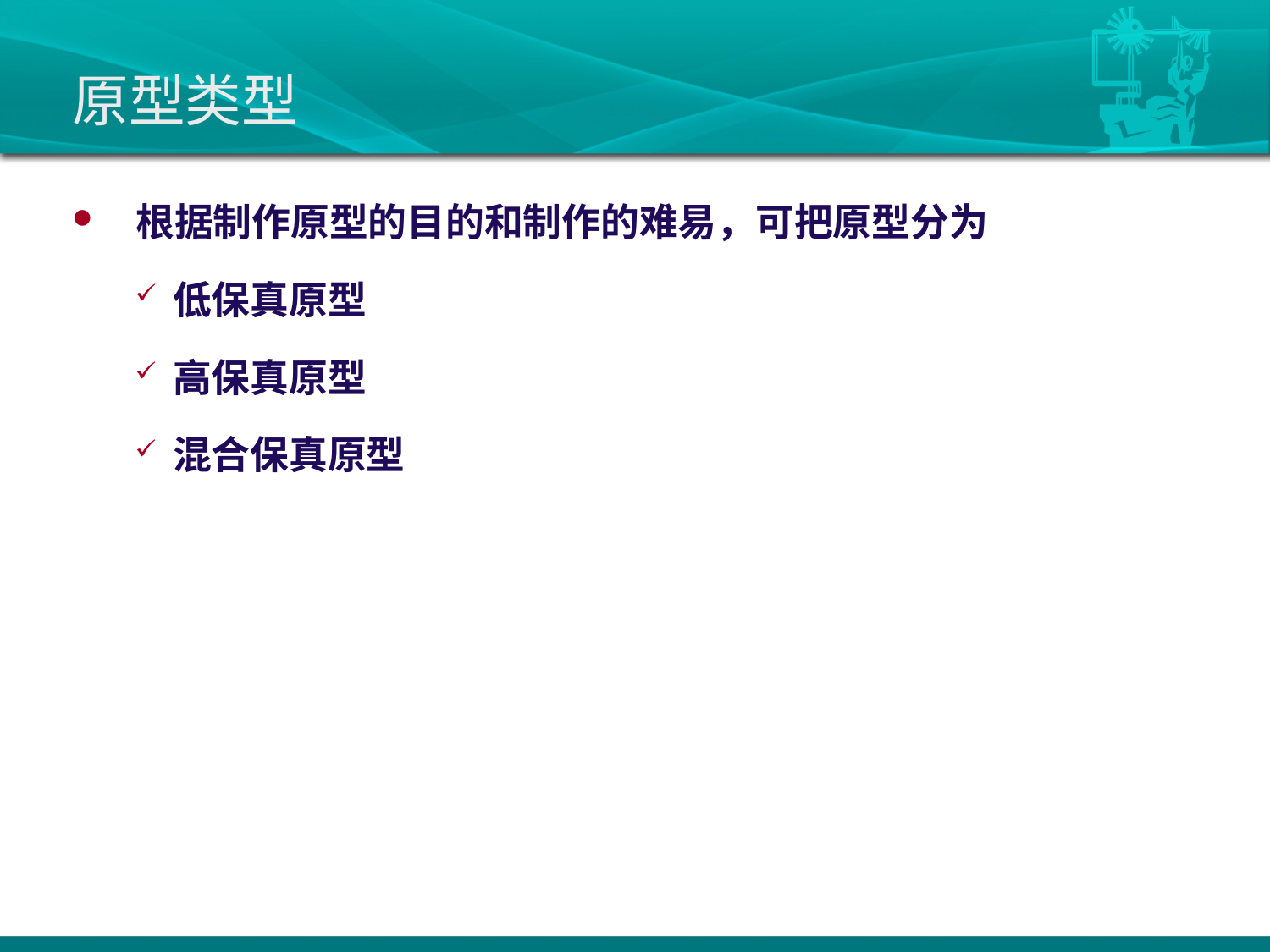

# 原型类型
根据制作原型的目的和制作的难易，可把原型分为
低保真原型
高保真原型
混合保真原型